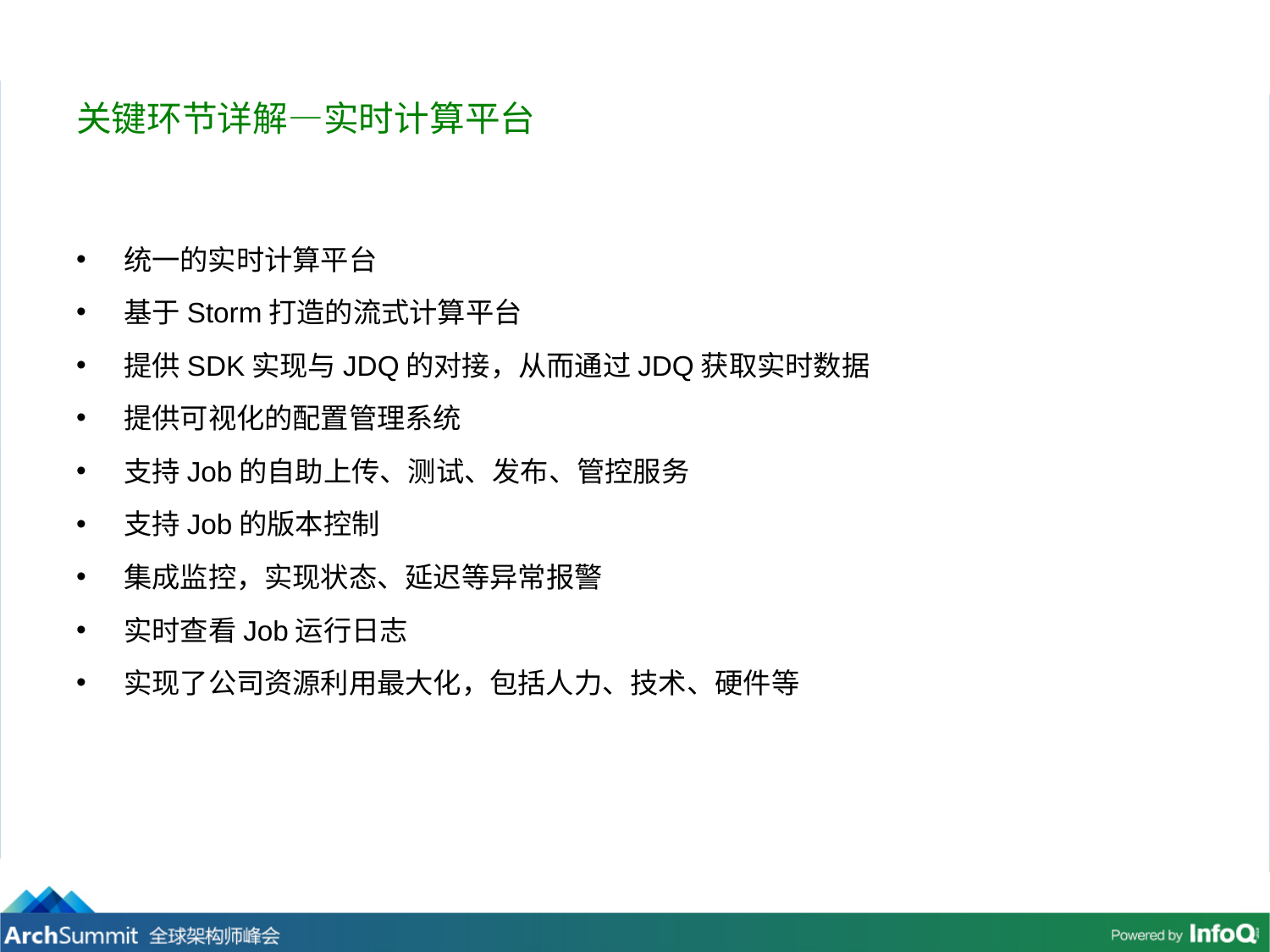

# 关键环节详解—实时计算平台
统一的实时计算平台
基于Storm打造的流式计算平台
提供SDK实现与JDQ的对接，从而通过JDQ获取实时数据
提供可视化的配置管理系统
支持Job的自助上传、测试、发布、管控服务
支持Job的版本控制
集成监控，实现状态、延迟等异常报警
实时查看Job运行日志
实现了公司资源利用最大化，包括人力、技术、硬件等